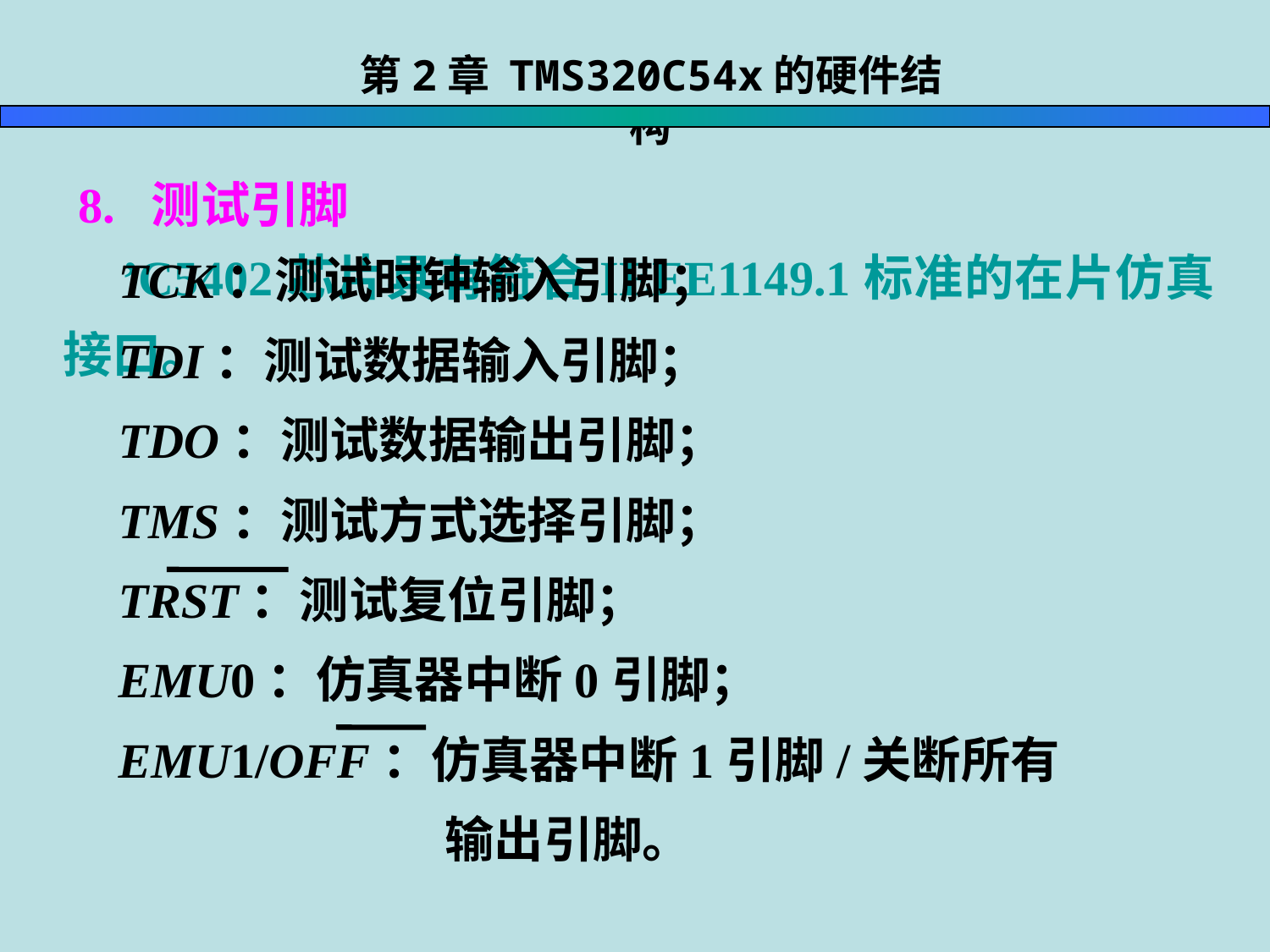

第2章 TMS320C54x的硬件结构

8.  测试引脚
    ’C5402芯片具有符合IEEE1149.1标准的在片仿真接口。
    TCK：测试时钟输入引脚；
    TDI：测试数据输入引脚；
    TDO：测试数据输出引脚；
    TMS：测试方式选择引脚；
    TRST：测试复位引脚；
    EMU0：仿真器中断0引脚；
    EMU1/OFF：仿真器中断1引脚/关断所有
                                 输出引脚。

36